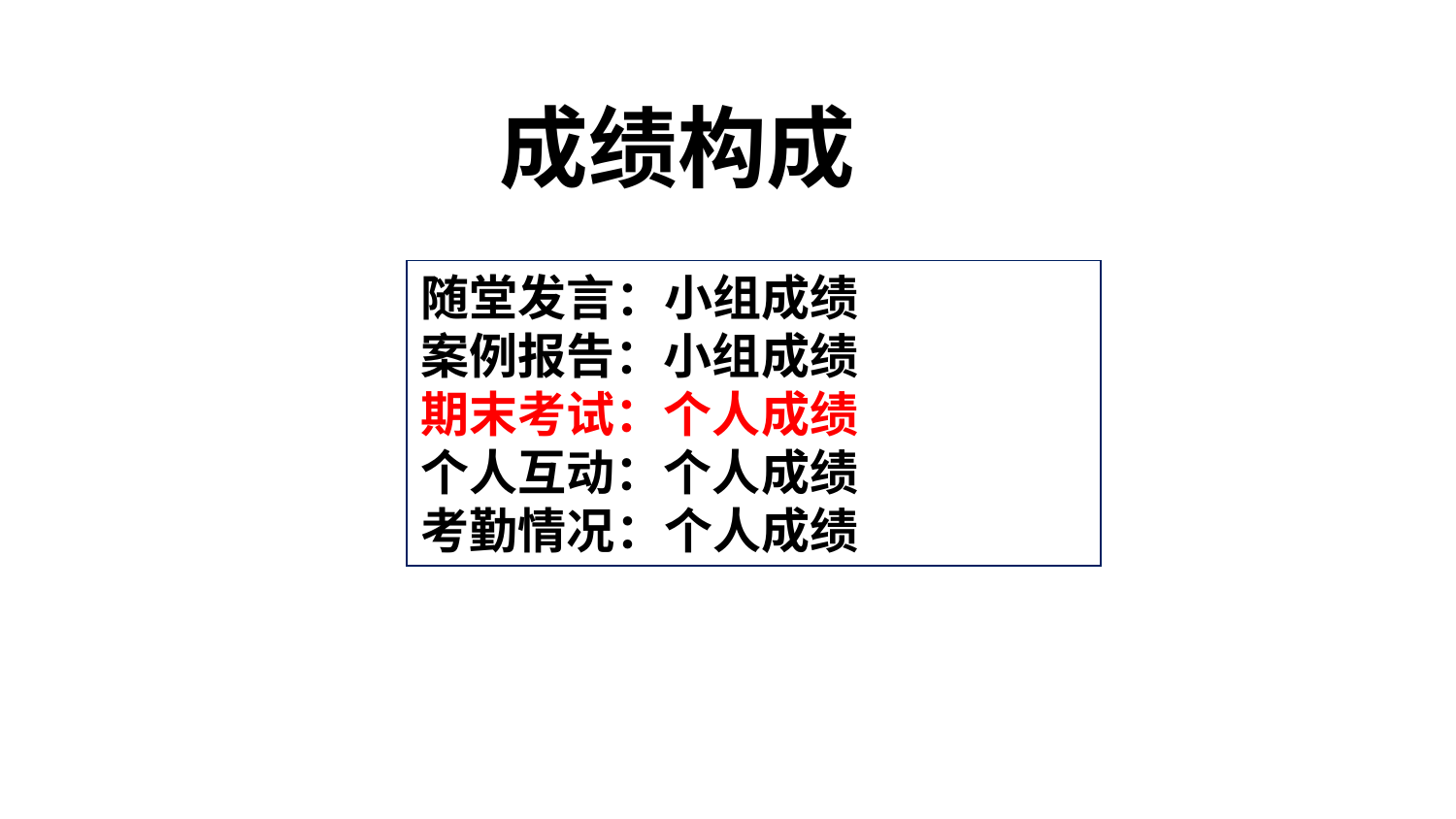

成绩构成
随堂发言：小组成绩
案例报告：小组成绩
期末考试：个人成绩
个人互动：个人成绩
考勤情况：个人成绩